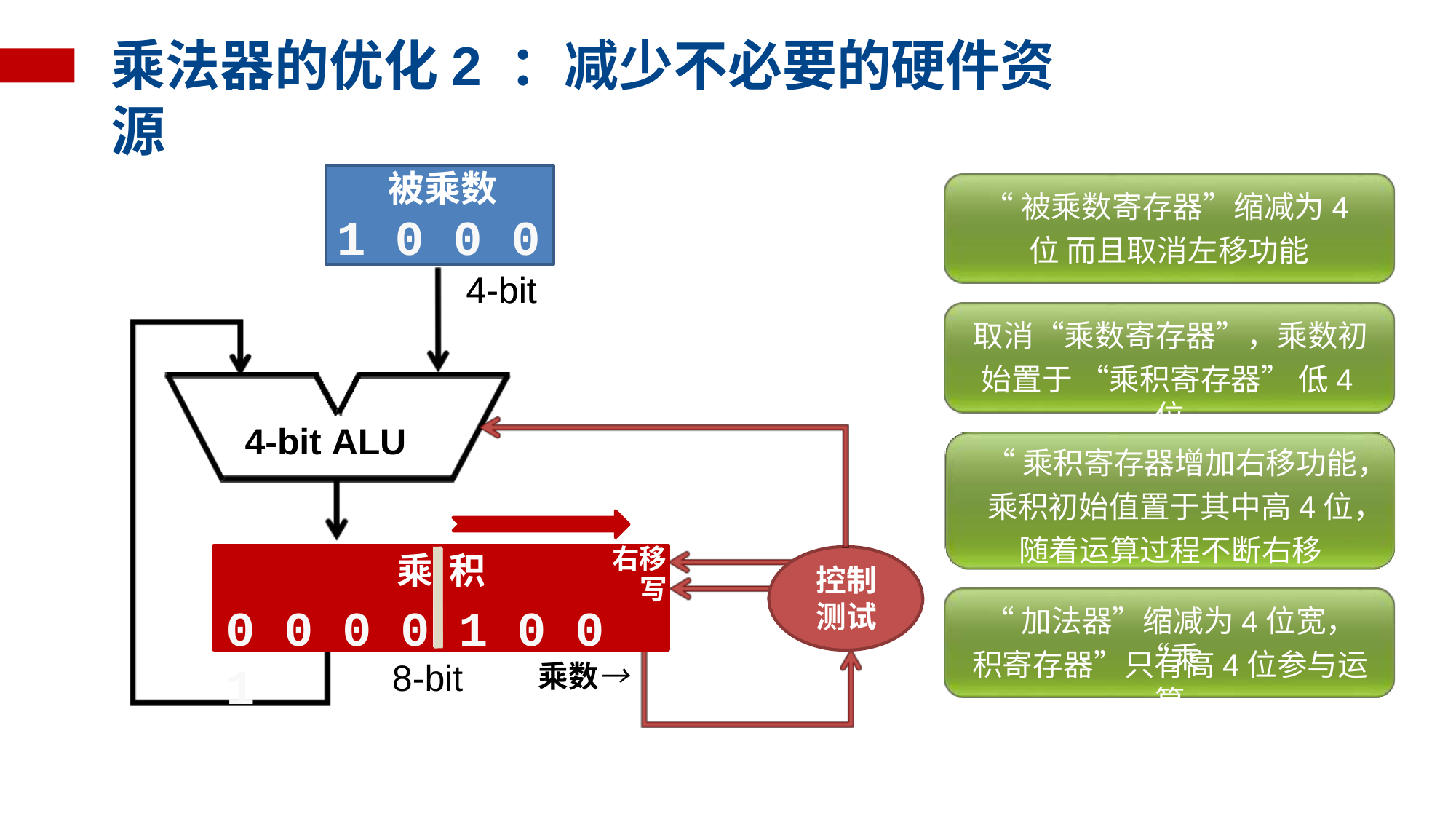

# 乘法器的优化2 ：减少不必要的硬件资源
被乘数
1 0 0 0

“被乘数寄存器”缩减为4位 而且取消左移功能
4-bit
4-bit

取消“乘数寄存器”，乘数初
始置于 “乘积寄存器” 低4位

4-bit ALU

“乘积寄存器增加右移功能，乘积初始值置于其中高4位，随着运算过程不断右移

右移
写

乘  积
控制
测试

0 0 0 0 1 0 0 1
“加法器”缩减为4位宽，“乘

积寄存器”只有高4位参与运算
8-bit
乘数→